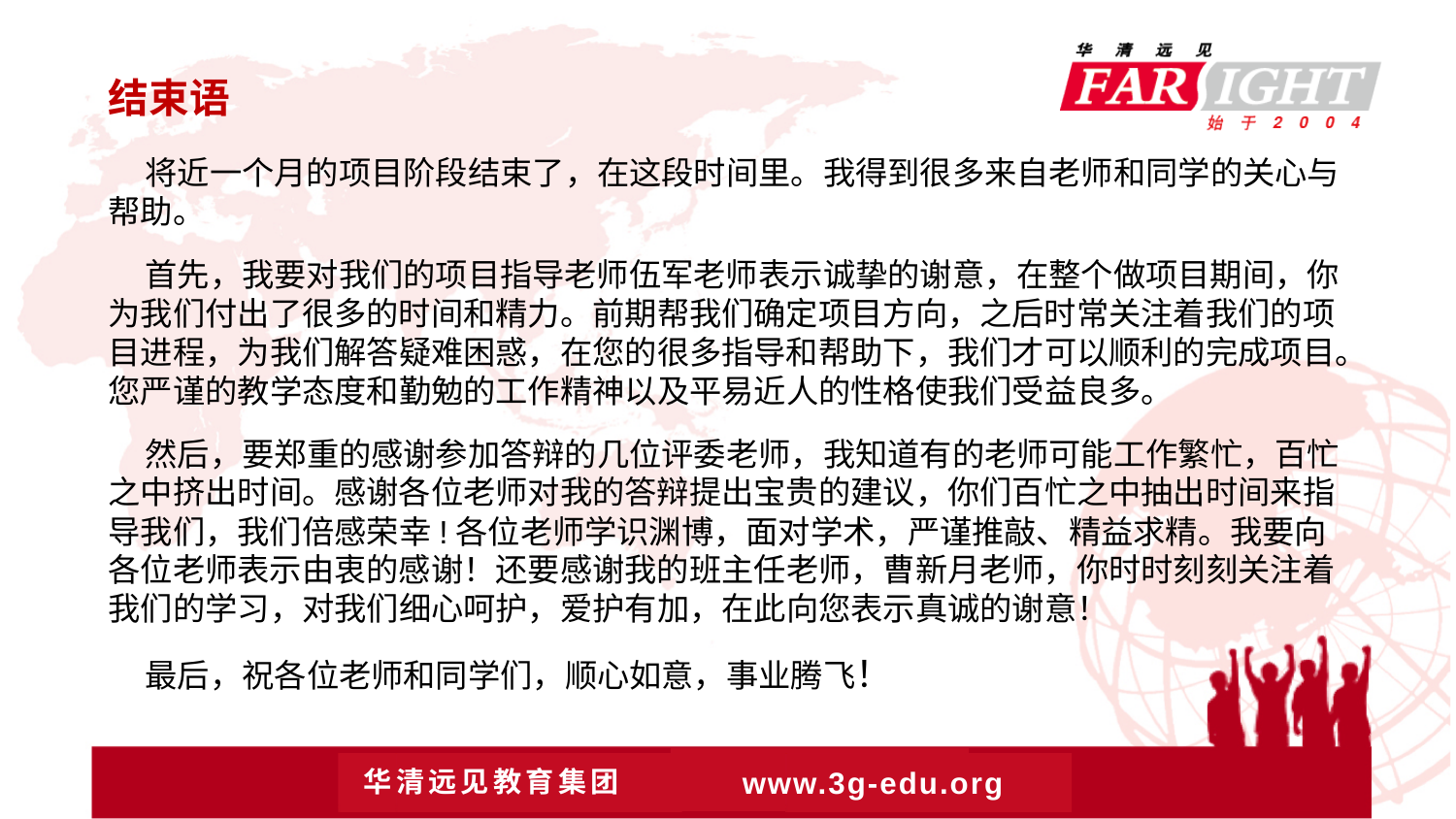

# 结束语
    将近一个月的项目阶段结束了，在这段时间里。我得到很多来自老师和同学的关心与帮助。
    首先，我要对我们的项目指导老师伍军老师表示诚挚的谢意，在整个做项目期间，你为我们付出了很多的时间和精力。前期帮我们确定项目方向，之后时常关注着我们的项目进程，为我们解答疑难困惑，在您的很多指导和帮助下，我们才可以顺利的完成项目。您严谨的教学态度和勤勉的工作精神以及平易近人的性格使我们受益良多。
    然后，要郑重的感谢参加答辩的几位评委老师，我知道有的老师可能工作繁忙，百忙之中挤出时间。感谢各位老师对我的答辩提出宝贵的建议，你们百忙之中抽出时间来指导我们，我们倍感荣幸!各位老师学识渊博，面对学术，严谨推敲、精益求精。我要向各位老师表示由衷的感谢！还要感谢我的班主任老师，曹新月老师，你时时刻刻关注着我们的学习，对我们细心呵护，爱护有加，在此向您表示真诚的谢意！
    最后，祝各位老师和同学们，顺心如意，事业腾飞！